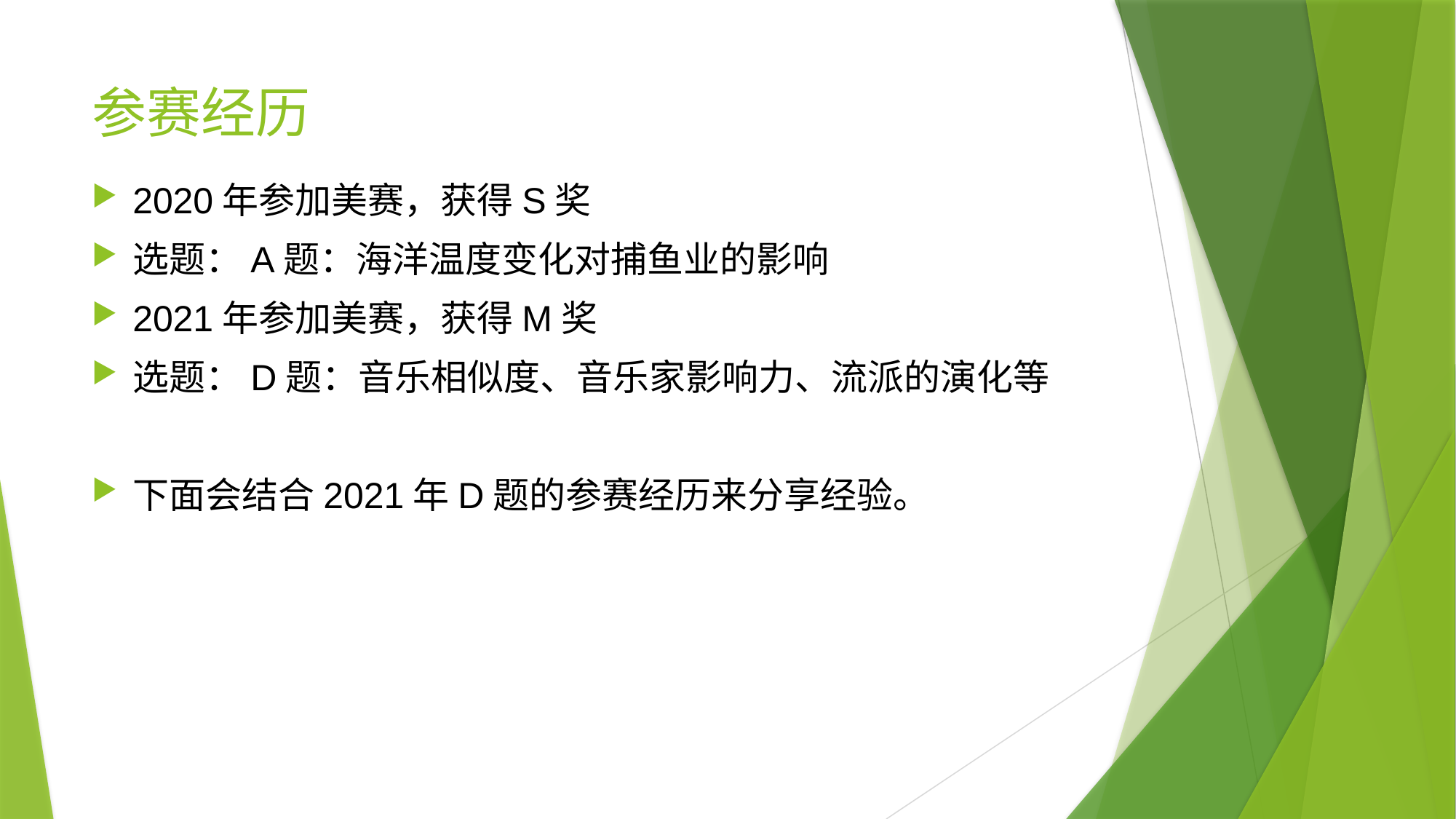

# 参赛经历
2020年参加美赛，获得S奖
选题：A题：海洋温度变化对捕鱼业的影响
2021年参加美赛，获得M奖
选题：D题：音乐相似度、音乐家影响力、流派的演化等

下面会结合2021年D题的参赛经历来分享经验。